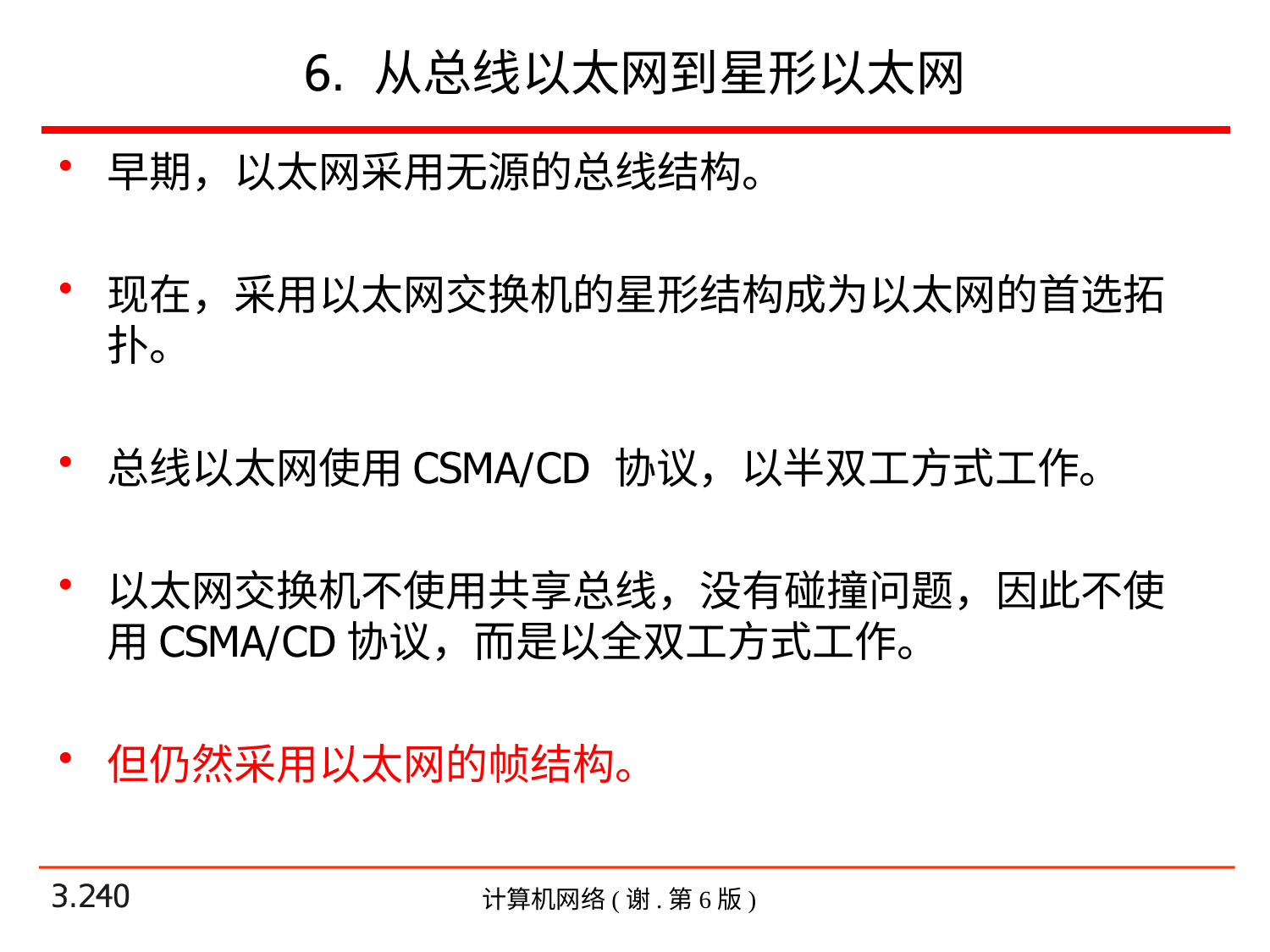

# 6. 从总线以太网到星形以太网
早期，以太网采用无源的总线结构。

现在，采用以太网交换机的星形结构成为以太网的首选拓扑。

总线以太网使用CSMA/CD 协议，以半双工方式工作。

以太网交换机不使用共享总线，没有碰撞问题，因此不使用CSMA/CD协议，而是以全双工方式工作。

但仍然采用以太网的帧结构。